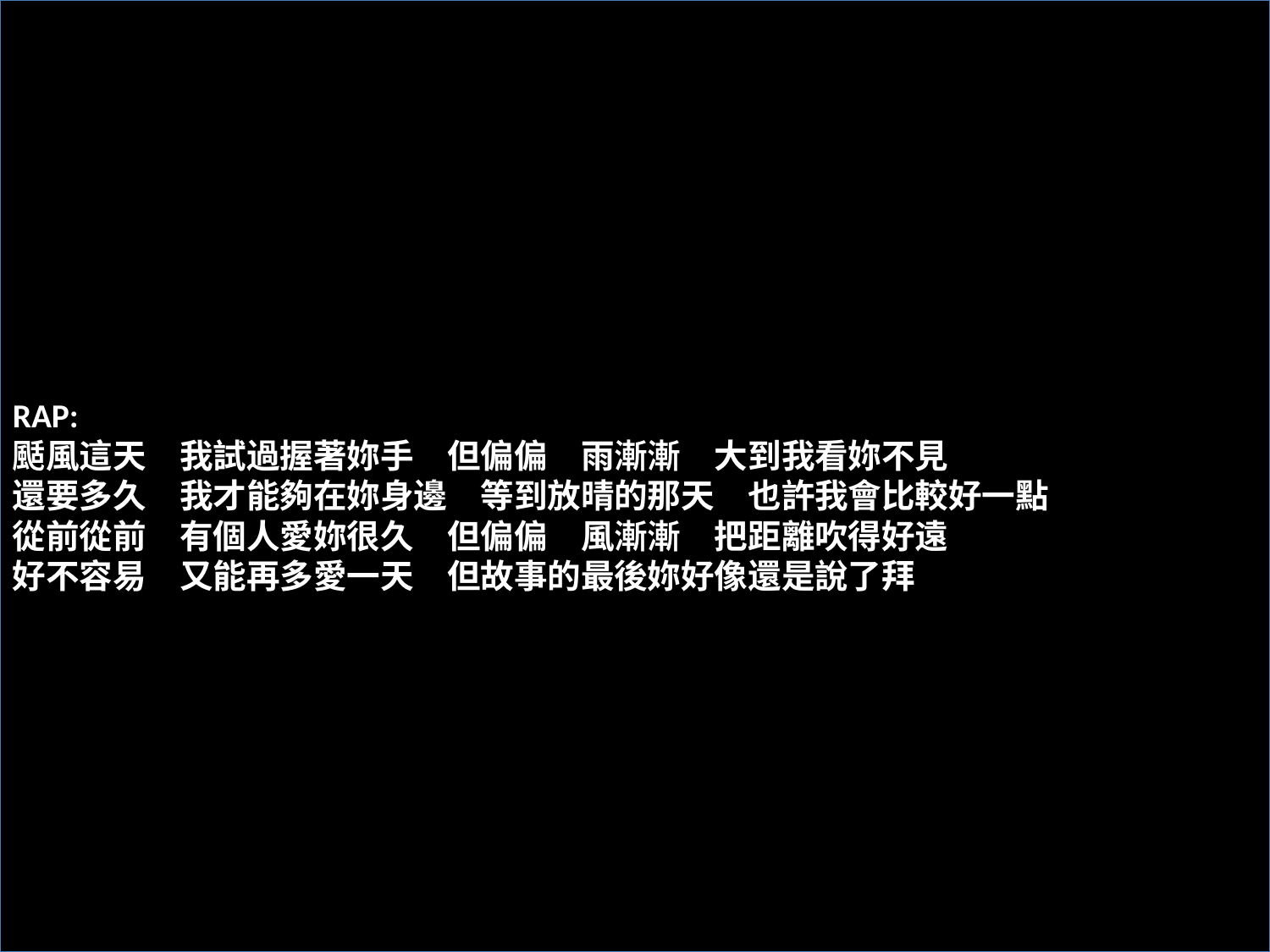

RAP:
颳風這天　我試過握著妳手　但偏偏　雨漸漸　大到我看妳不見
還要多久　我才能夠在妳身邊　等到放晴的那天　也許我會比較好一點
從前從前　有個人愛妳很久　但偏偏　風漸漸　把距離吹得好遠
好不容易　又能再多愛一天　但故事的最後妳好像還是說了拜
#